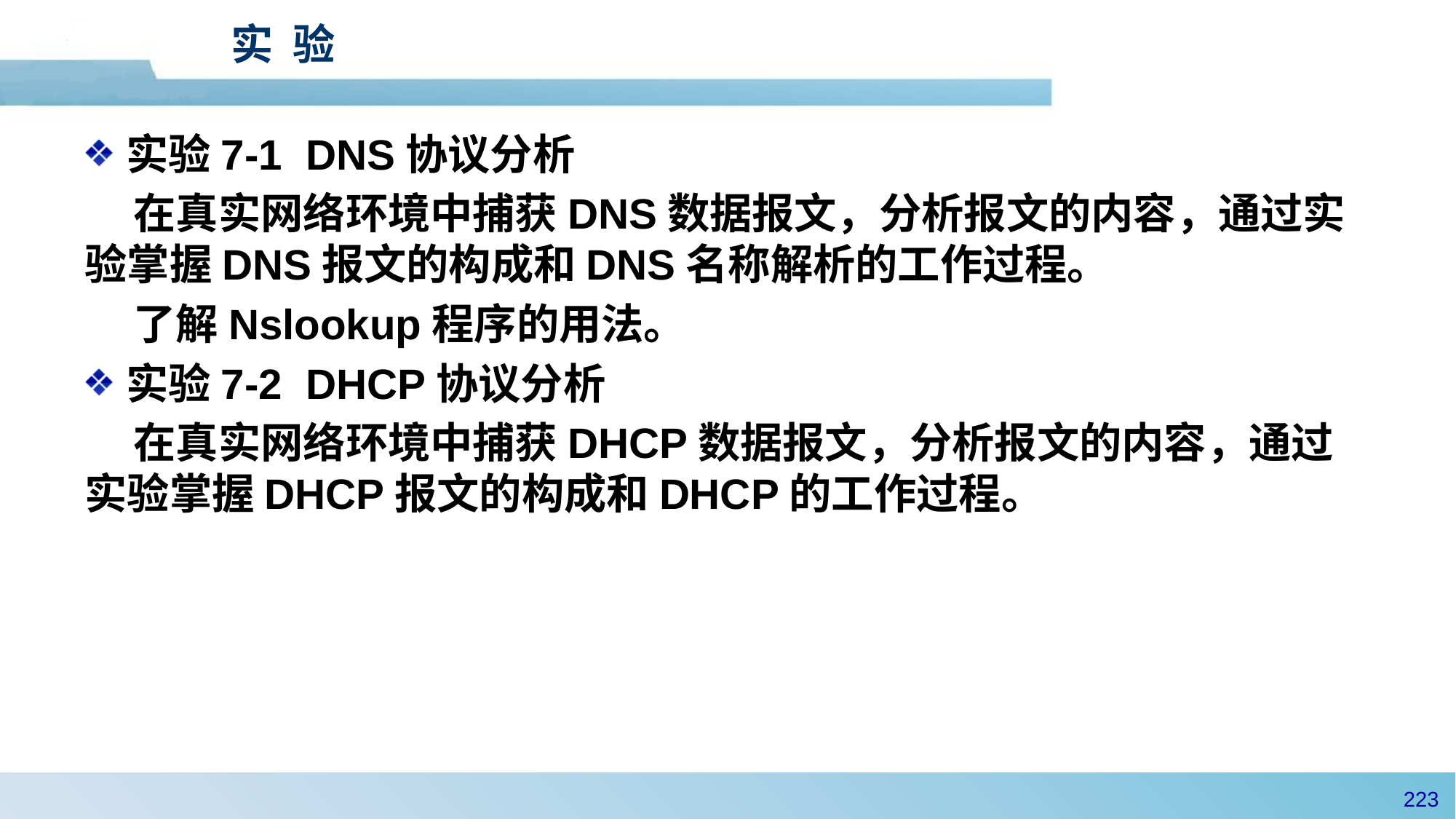

# 实  验
实验7-1  DNS协议分析
    在真实网络环境中捕获DNS数据报文，分析报文的内容，通过实验掌握DNS报文的构成和DNS名称解析的工作过程。
    了解Nslookup程序的用法。
实验7-2  DHCP协议分析
    在真实网络环境中捕获DHCP数据报文，分析报文的内容，通过实验掌握DHCP报文的构成和DHCP的工作过程。
223